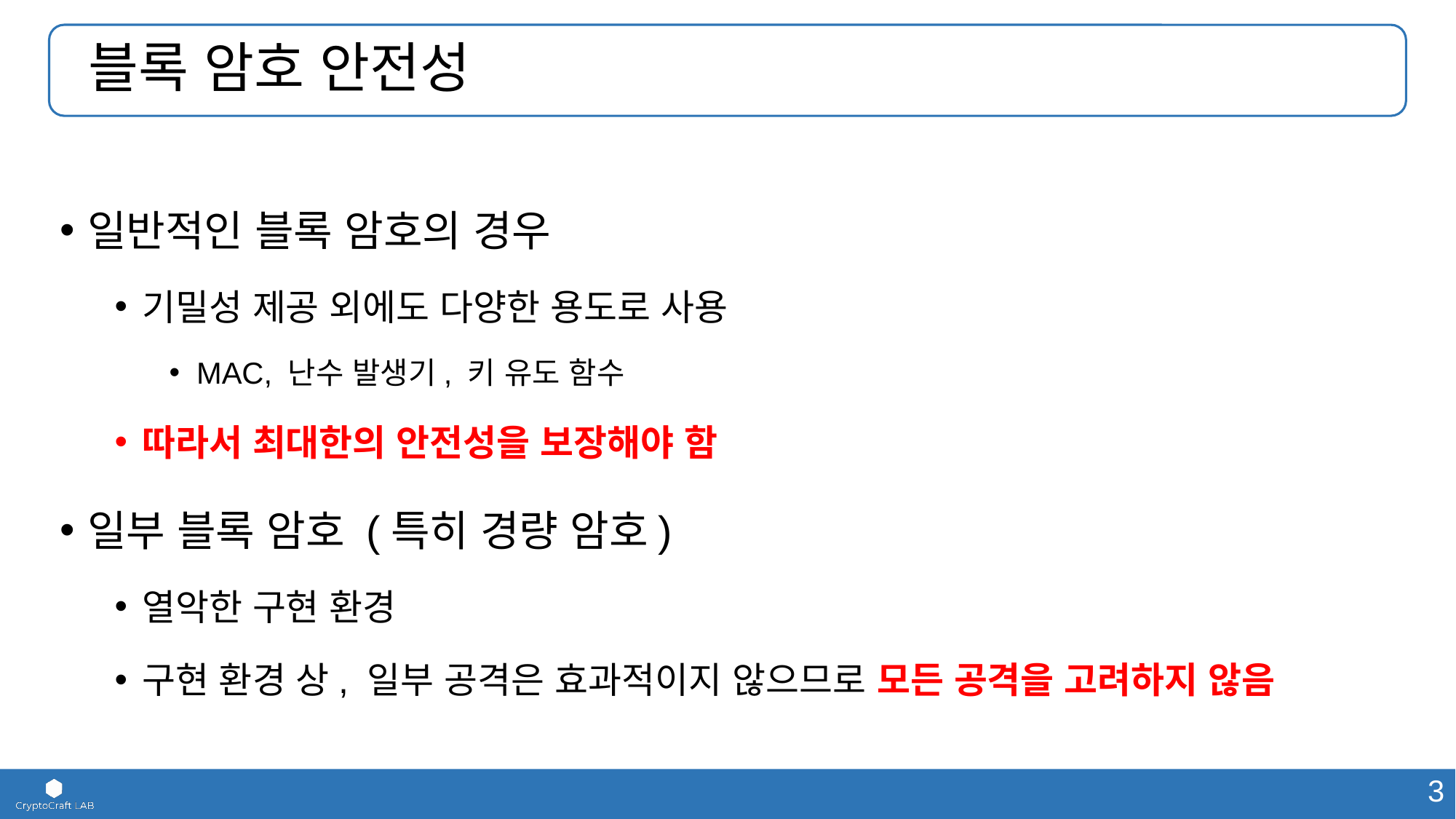

# 블록 암호 안전성
일반적인 블록 암호의 경우
기밀성 제공 외에도 다양한 용도로 사용
MAC, 난수 발생기, 키 유도 함수
따라서 최대한의 안전성을 보장해야 함
일부 블록 암호 (특히 경량 암호)
열악한 구현 환경
구현 환경 상, 일부 공격은 효과적이지 않으므로 모든 공격을 고려하지 않음